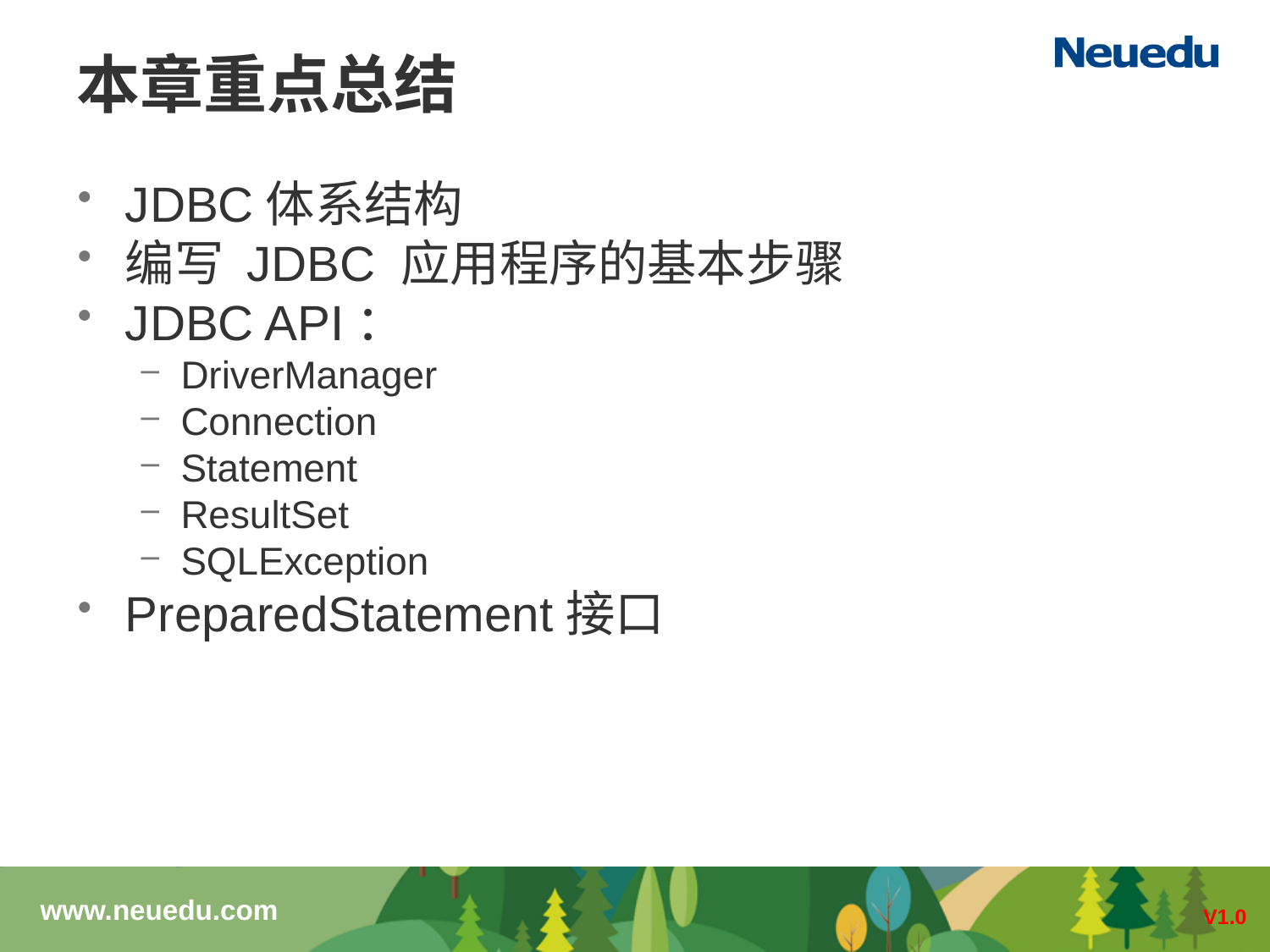

# 本章重点总结
JDBC体系结构
编写 JDBC 应用程序的基本步骤
JDBC API：
DriverManager
Connection
Statement
ResultSet
SQLException
PreparedStatement接口